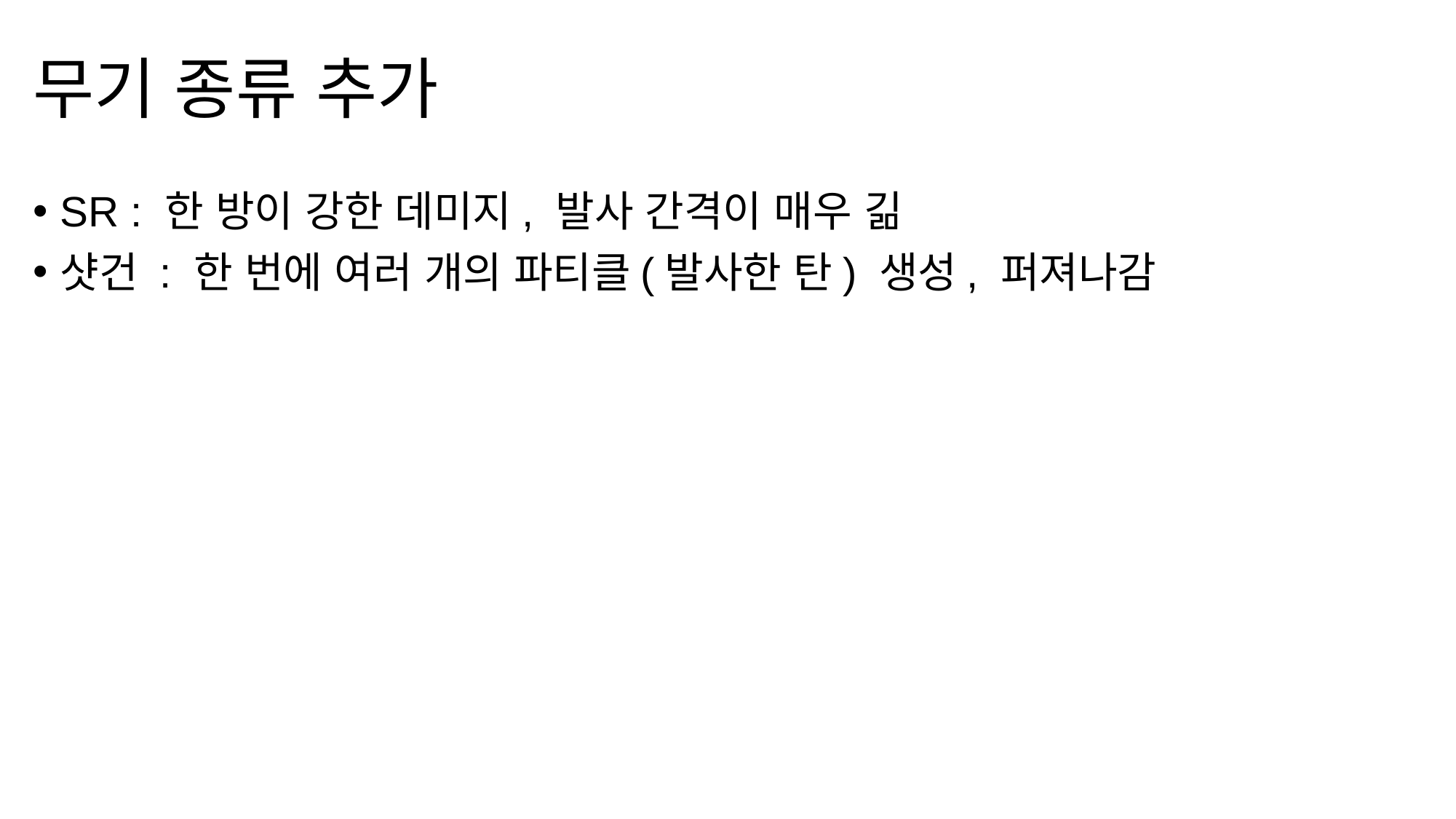

# 무기 종류 추가
SR : 한 방이 강한 데미지, 발사 간격이 매우 긺
샷건 : 한 번에 여러 개의 파티클(발사한 탄) 생성, 퍼져나감